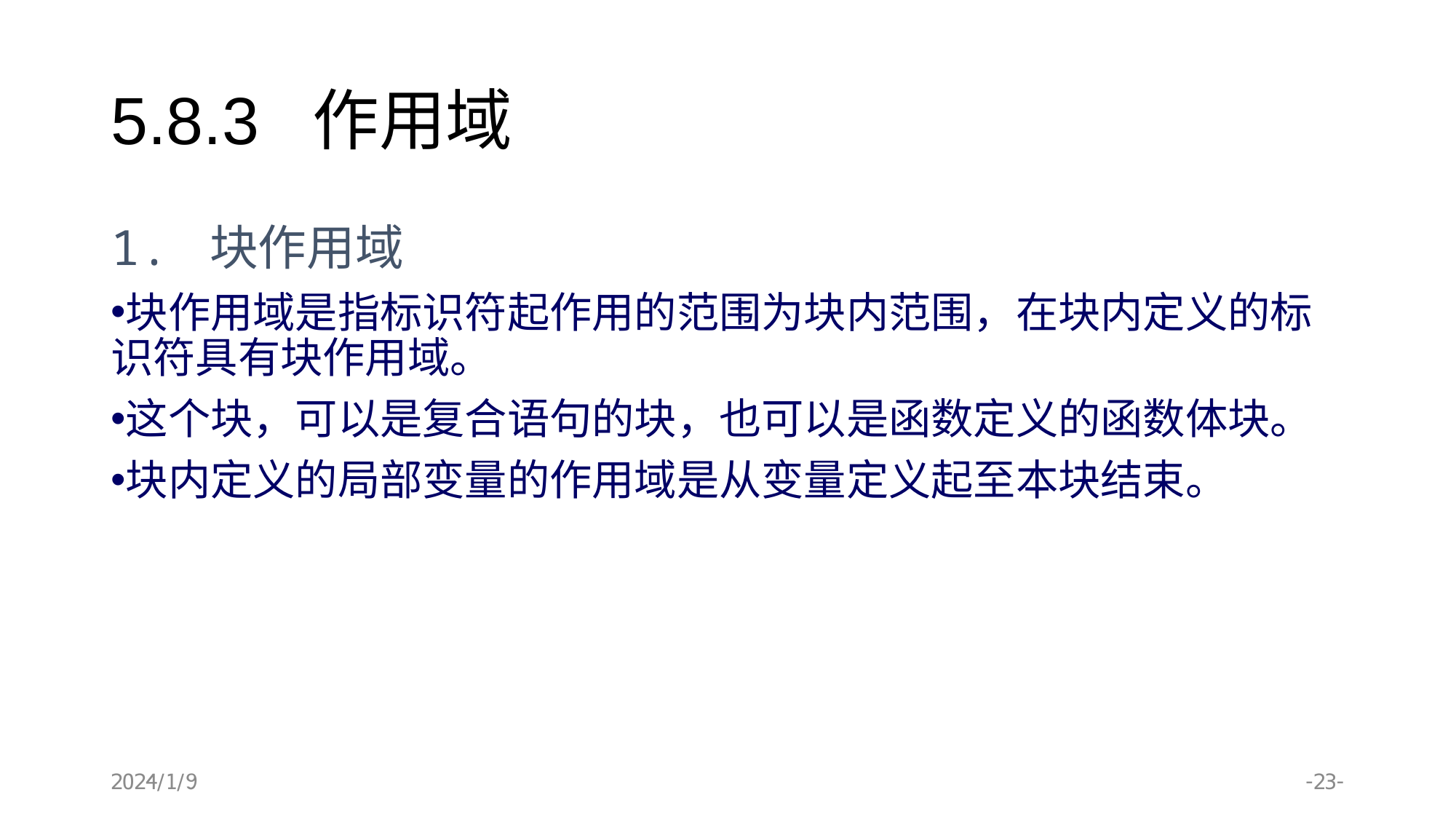

# 5.8.3  作用域
1. 块作用域
块作用域是指标识符起作用的范围为块内范围，在块内定义的标识符具有块作用域。
这个块，可以是复合语句的块，也可以是函数定义的函数体块。
块内定义的局部变量的作用域是从变量定义起至本块结束。
2024/1/9
-23-